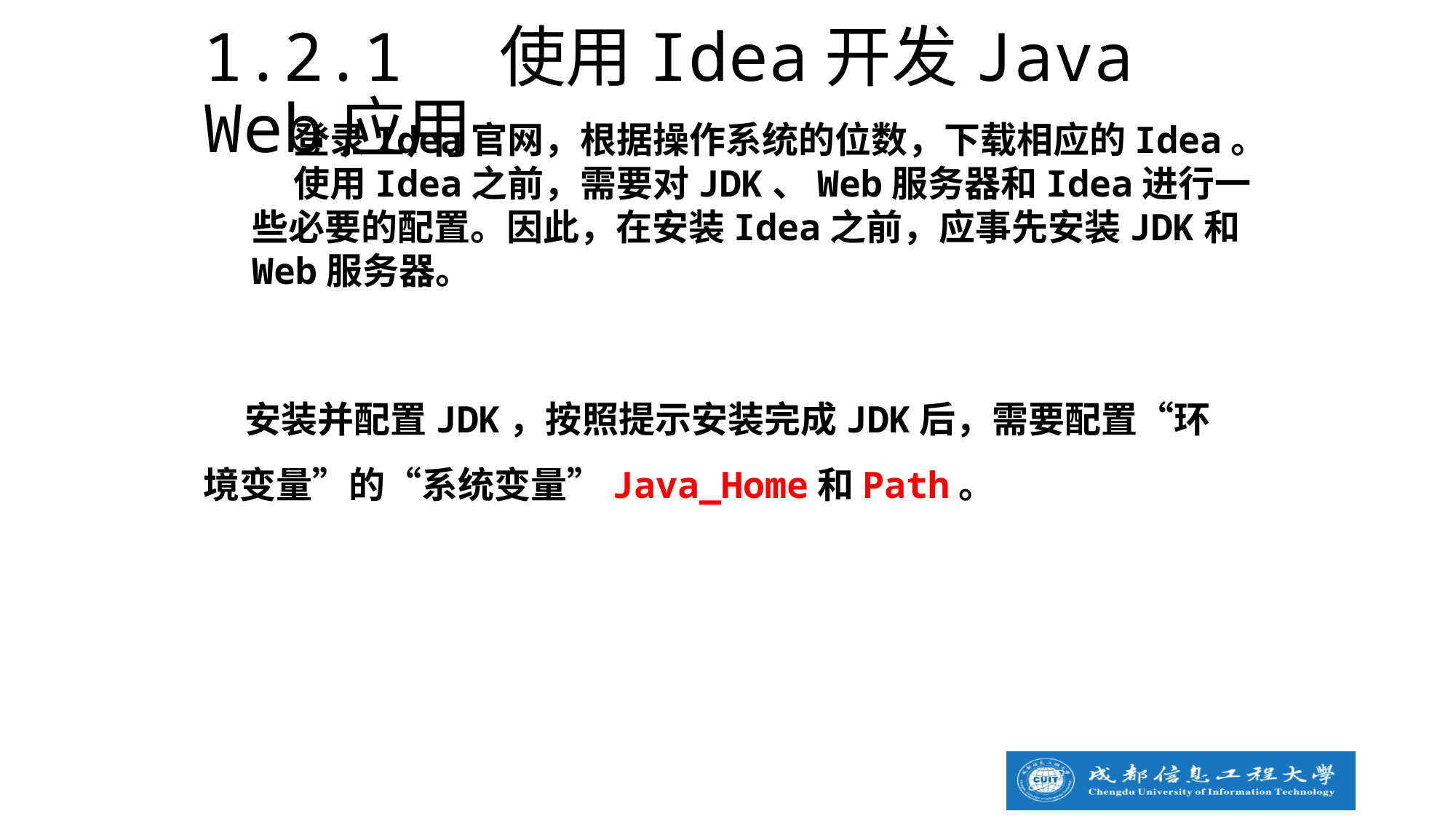

1.2.1  使用Idea开发Java Web应用
    登录Idea官网，根据操作系统的位数，下载相应的Idea。
    使用Idea之前，需要对JDK、Web服务器和Idea进行一些必要的配置。因此，在安装Idea之前，应事先安装JDK和Web服务器。
    安装并配置JDK，按照提示安装完成JDK后，需要配置“环境变量”的“系统变量”Java_Home和Path。